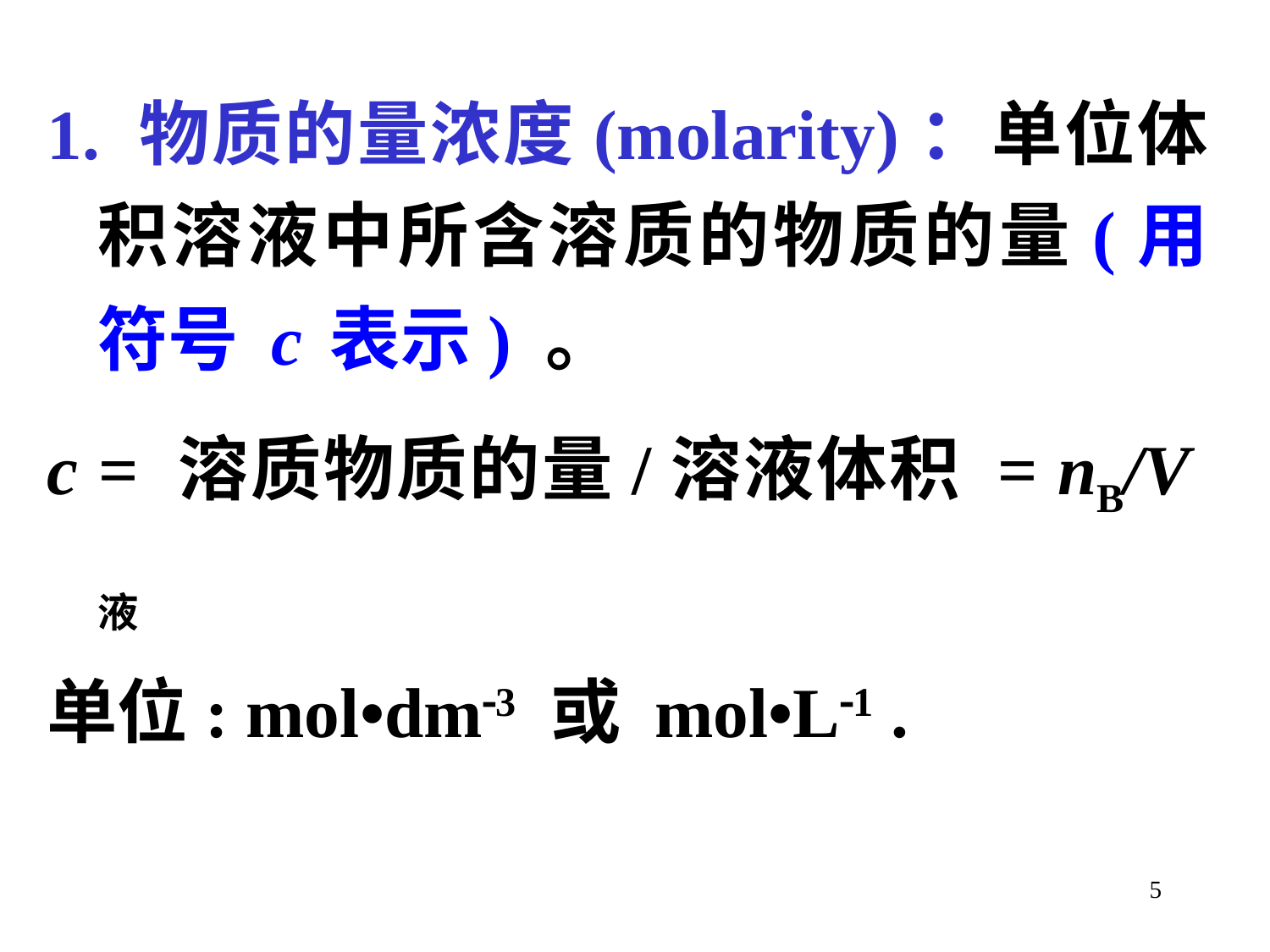

1. 物质的量浓度(molarity)：单位体积溶液中所含溶质的物质的量(用符号 c 表示) 。
c = 溶质物质的量/溶液体积 = nB/V液
单位: mol•dm−3 或 mol•L−1 .
5